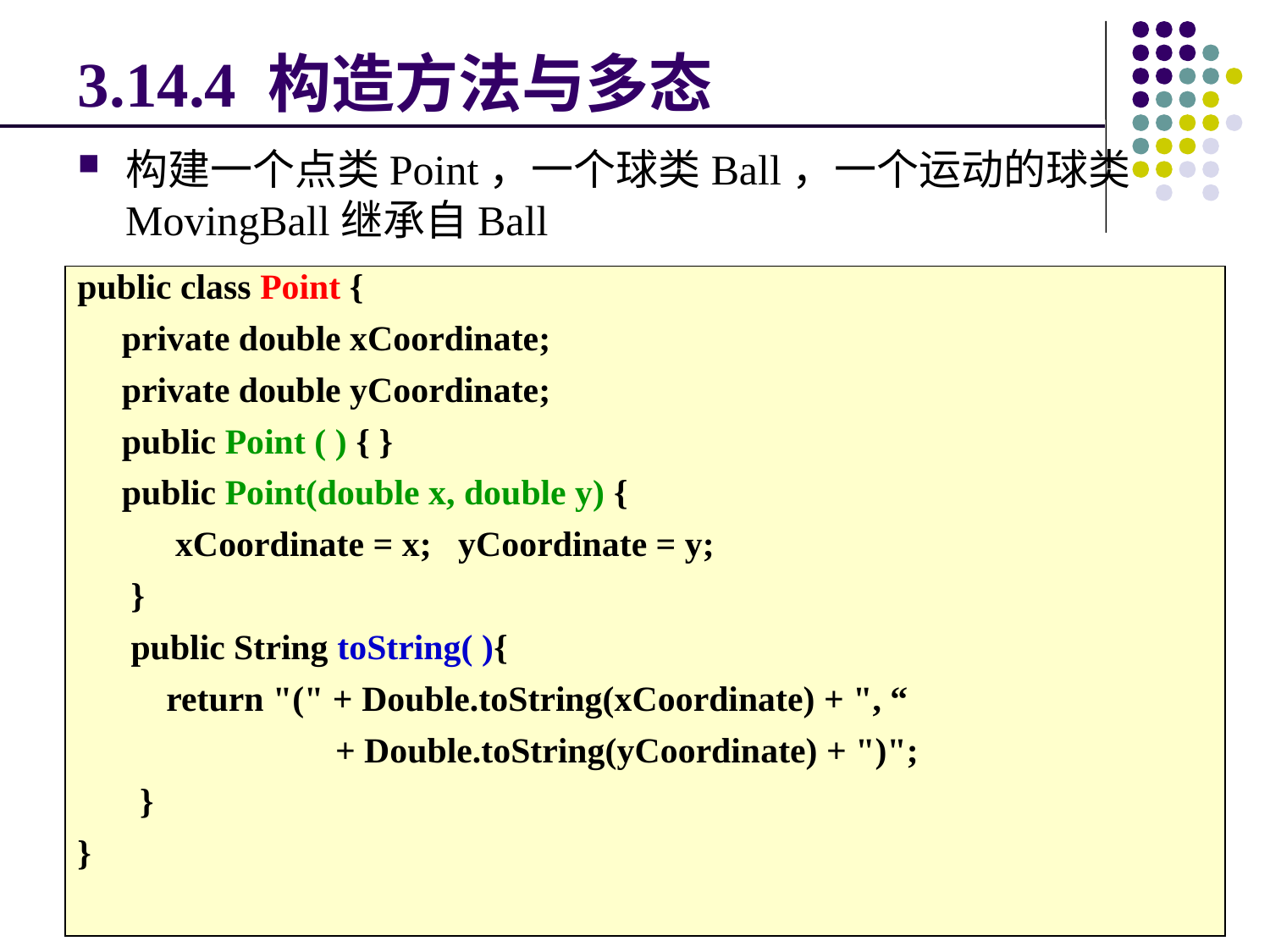

# 3.14.4 构造方法与多态
构建一个点类Point，一个球类Ball，一个运动的球类MovingBall继承自Ball

public class Point {
     private double xCoordinate;
     private double yCoordinate;
     public Point ( ) { }
     public Point(double x, double y) {
           xCoordinate = x;   yCoordinate = y;
      }
      public String toString( ){
          return "(" + Double.toString(xCoordinate) + ", “
                             + Double.toString(yCoordinate) + ")";
       }
}